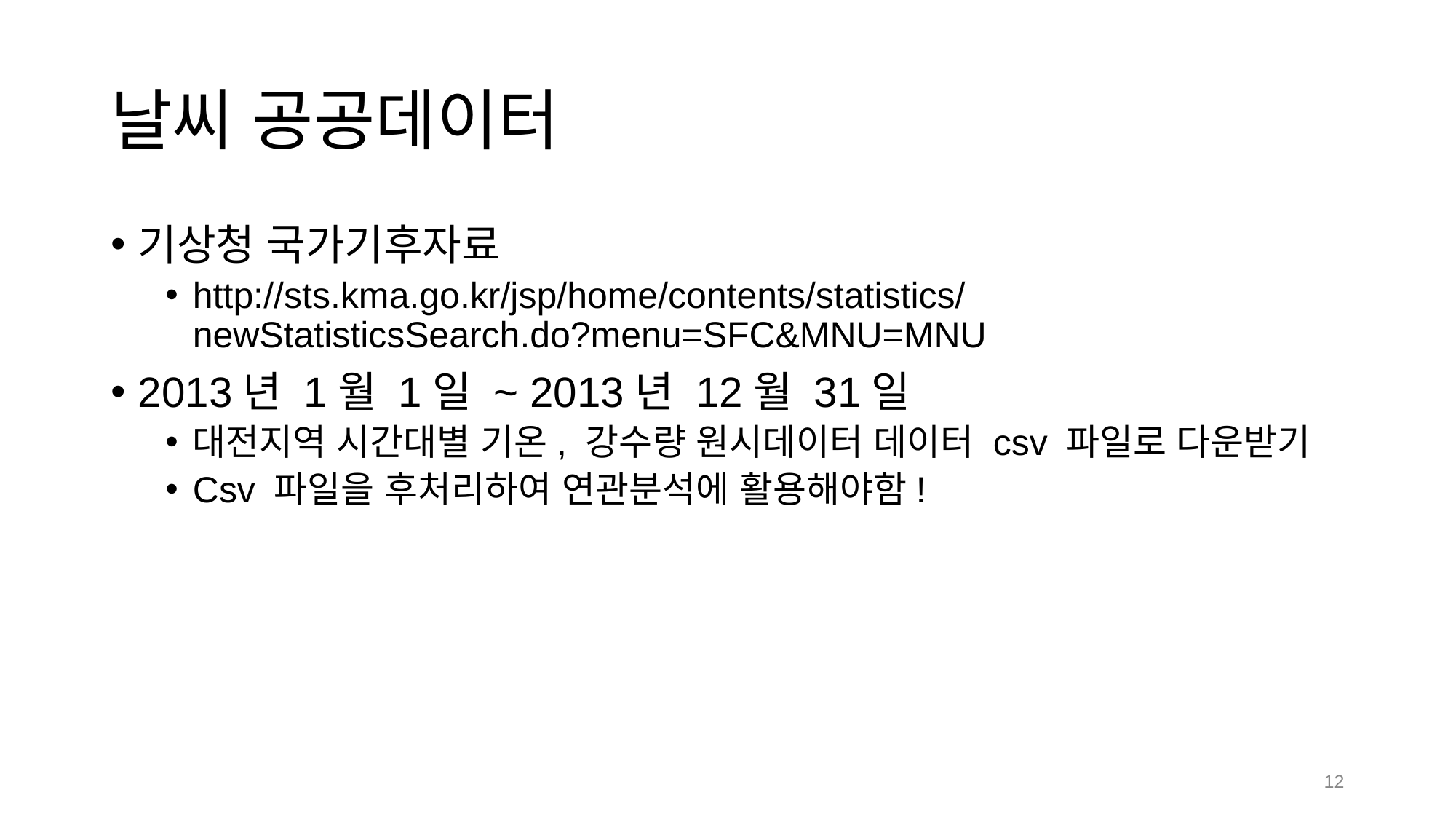

# 날씨 공공데이터
기상청 국가기후자료
http://sts.kma.go.kr/jsp/home/contents/statistics/newStatisticsSearch.do?menu=SFC&MNU=MNU
2013년 1월 1일 ~ 2013년 12월 31일
대전지역 시간대별 기온, 강수량 원시데이터 데이터 csv 파일로 다운받기
Csv 파일을 후처리하여 연관분석에 활용해야함!
12